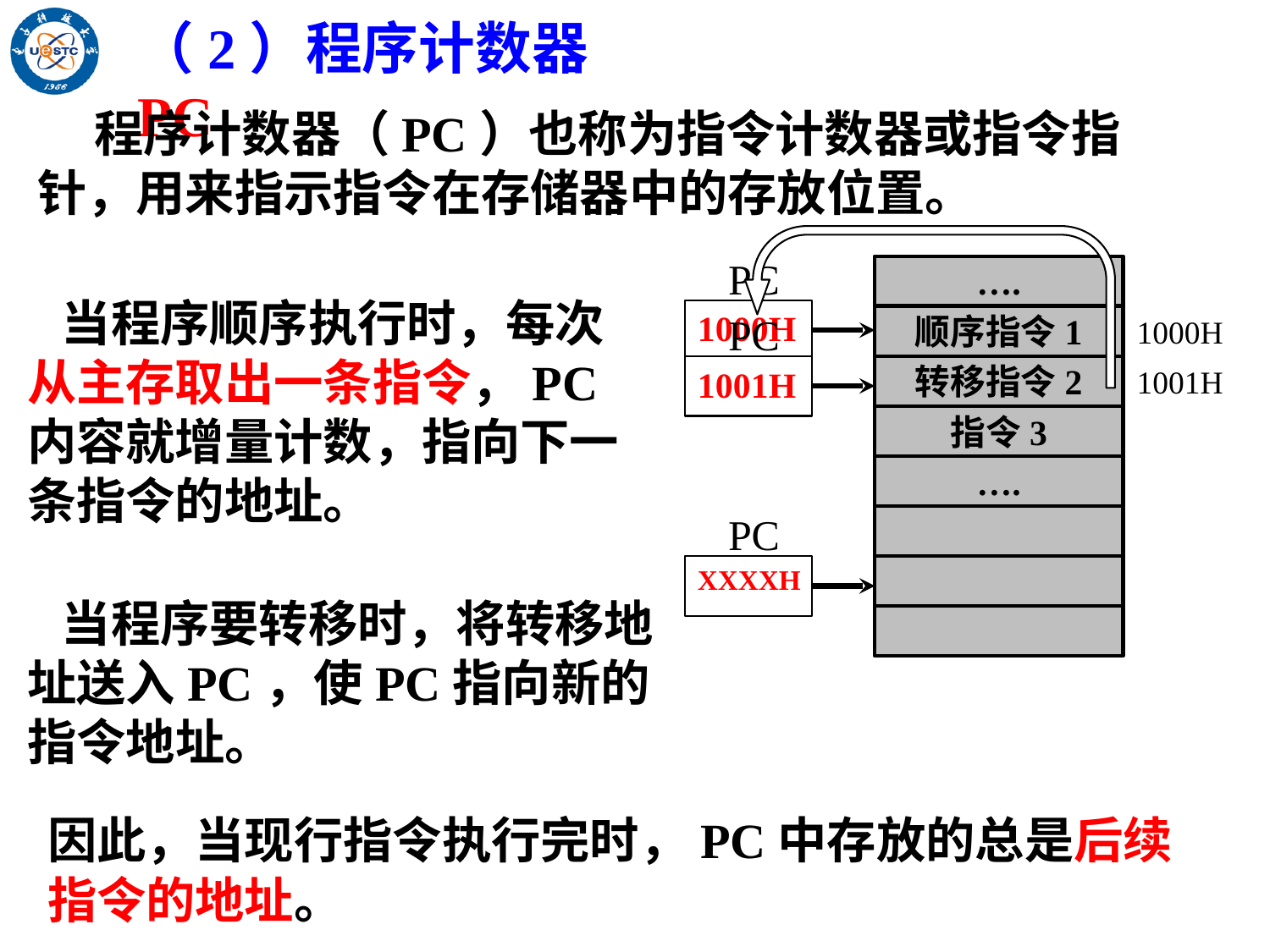

（2）程序计数器   PC
    程序计数器（PC）也称为指令计数器或指令指针，用来指示指令在存储器中的存放位置。

PC
1000H
….

顺序指令1
1000H
转移指令2
1001H
指令3

….

  当程序顺序执行时，每次从主存取出一条指令，PC内容就增量计数，指向下一条指令的地址。
PC
1001H
PC
XXXXH
  当程序要转移时，将转移地址送入PC，使PC指向新的指令地址。
因此，当现行指令执行完时，PC中存放的总是后续指令的地址。